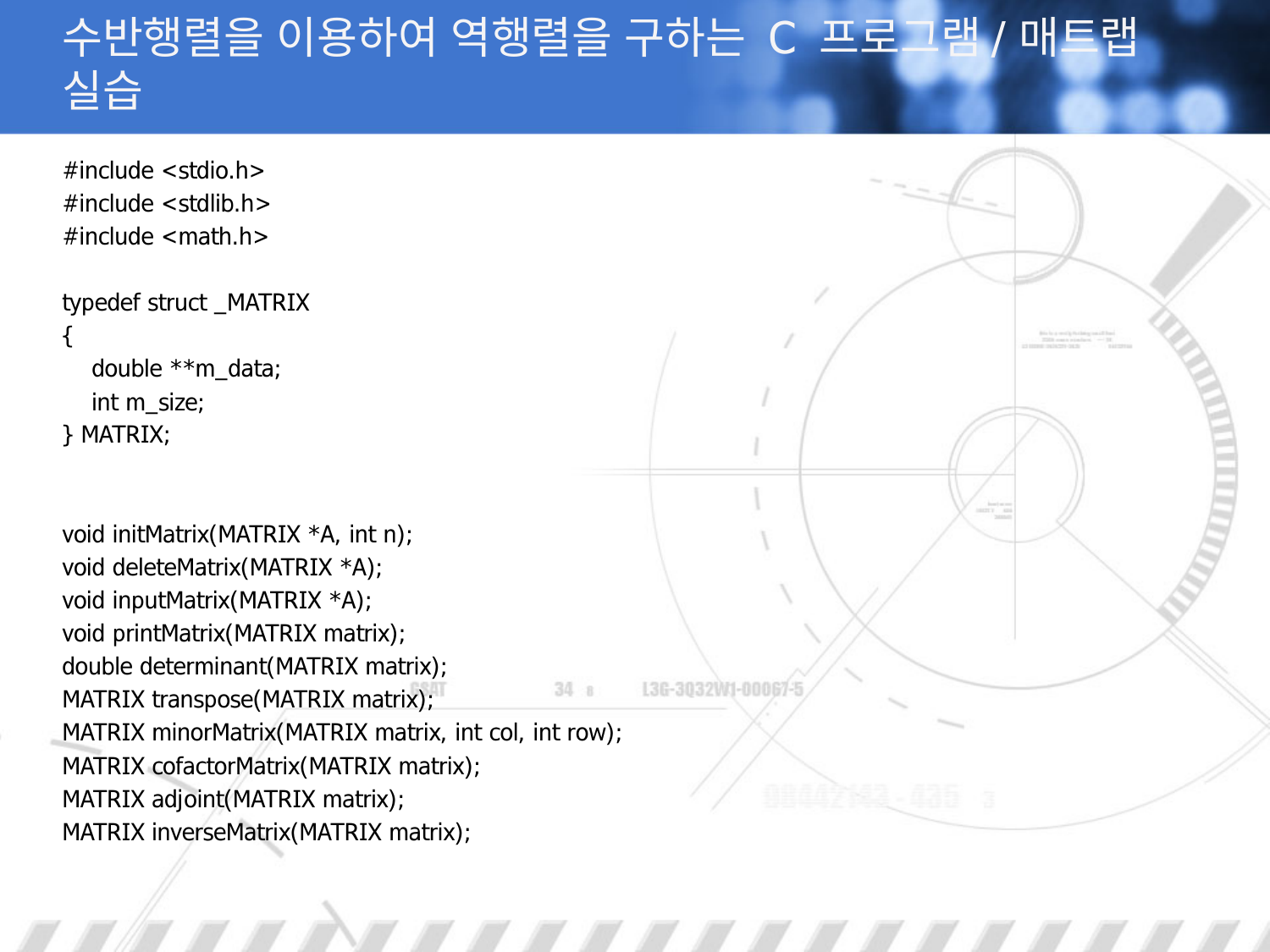

# 수반행렬을 이용하여 역행렬을 구하는 C 프로그램/매트랩 실습
#include <stdio.h>
#include <stdlib.h>
#include <math.h>

typedef struct _MATRIX
{
    double **m_data;
    int m_size;
} MATRIX;

void initMatrix(MATRIX *A, int n);
void deleteMatrix(MATRIX *A);
void inputMatrix(MATRIX *A);
void printMatrix(MATRIX matrix);
double determinant(MATRIX matrix);
MATRIX transpose(MATRIX matrix);
MATRIX minorMatrix(MATRIX matrix, int col, int row);
MATRIX cofactorMatrix(MATRIX matrix);
MATRIX adjoint(MATRIX matrix);
MATRIX inverseMatrix(MATRIX matrix);